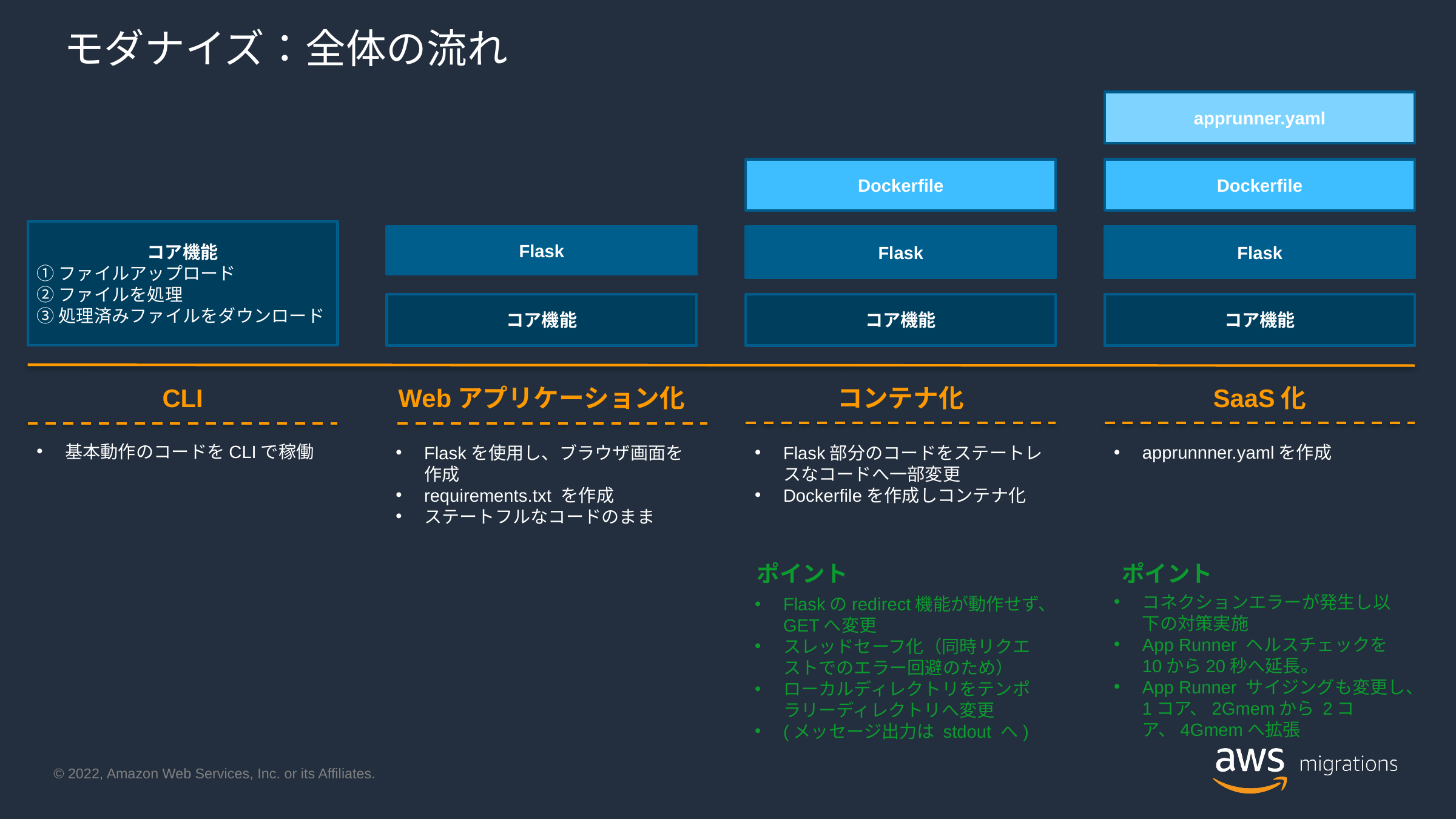

# モダナイズ：全体の流れ
apprunner.yaml
Dockerfile
Dockerfile
コア機能
①ファイルアップロード
②ファイルを処理
③処理済みファイルをダウンロード
Flask
Flask
Flask
コア機能
コア機能
コア機能
CLI
Webアプリケーション化
コンテナ化
SaaS化
基本動作のコードをCLIで稼働
apprunnner.yamlを作成
Flaskを使用し、ブラウザ画面を作成
requirements.txt を作成
ステートフルなコードのまま

Flask部分のコードをステートレスなコードへ一部変更
Dockerfileを作成しコンテナ化
ポイント
ポイント
コネクションエラーが発生し以下の対策実施
App Runner ヘルスチェックを10から20秒へ延長。
App Runner サイジングも変更し、1コア、2Gmemから 2コア、4Gmemへ拡張
Flaskのredirect機能が動作せず、GETへ変更
スレッドセーフ化（同時リクエストでのエラー回避のため）
ローカルディレクトリをテンポラリーディレクトリへ変更
(メッセージ出力は stdout へ)